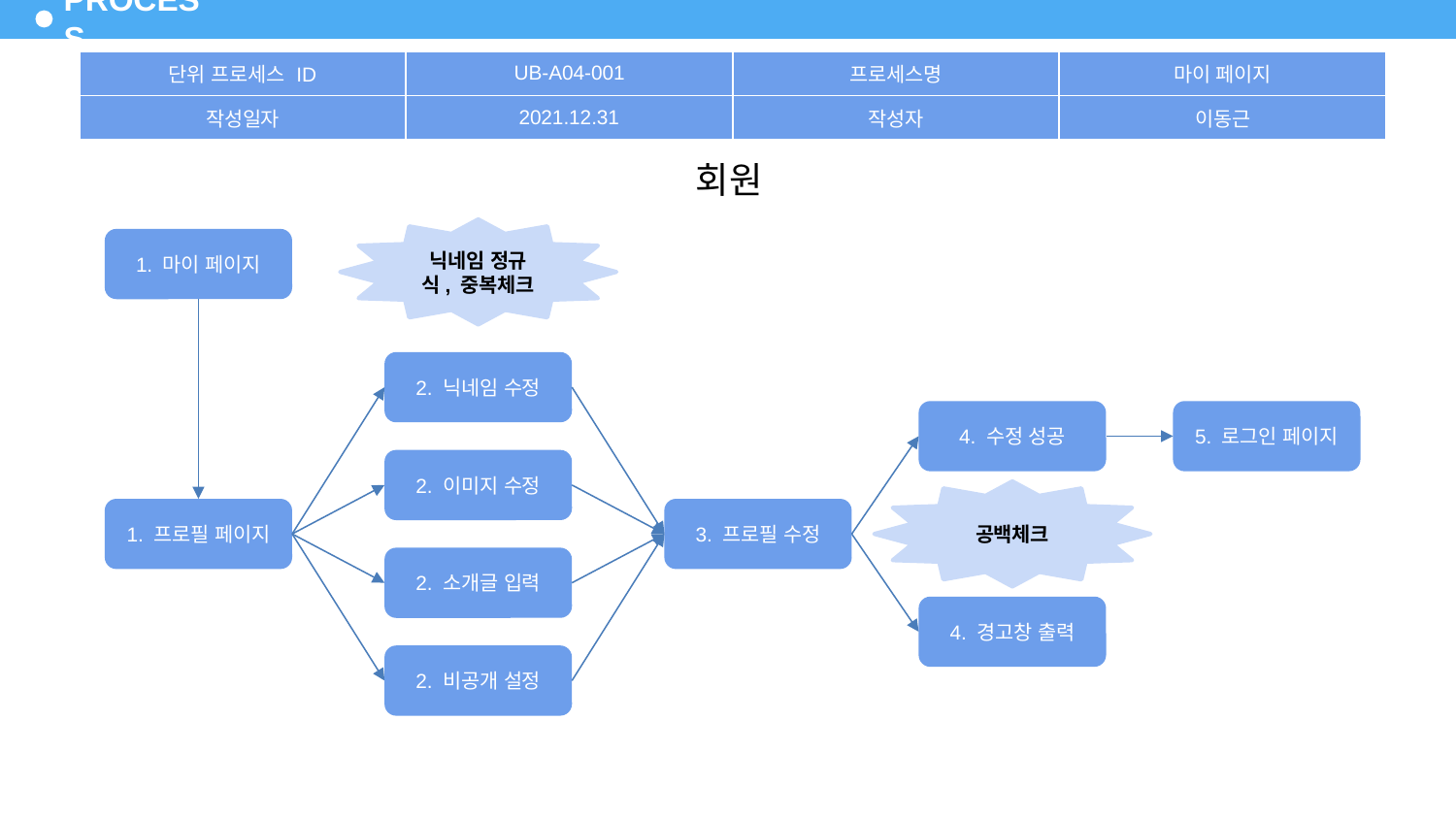

# PROCESS
| 단위 프로세스 ID | UB-A04-001 | 프로세스명 | 마이 페이지 |
| --- | --- | --- | --- |
| 작성일자 | 2021.12.31 | 작성자 | 이동근 |
회원
닉네임 정규식, 중복체크
1. 마이 페이지
2. 닉네임 수정
4. 수정 성공
5. 로그인 페이지
2. 이미지 수정
공백체크
1. 프로필 페이지
3. 프로필 수정
2. 소개글 입력
4. 경고창 출력
2. 비공개 설정